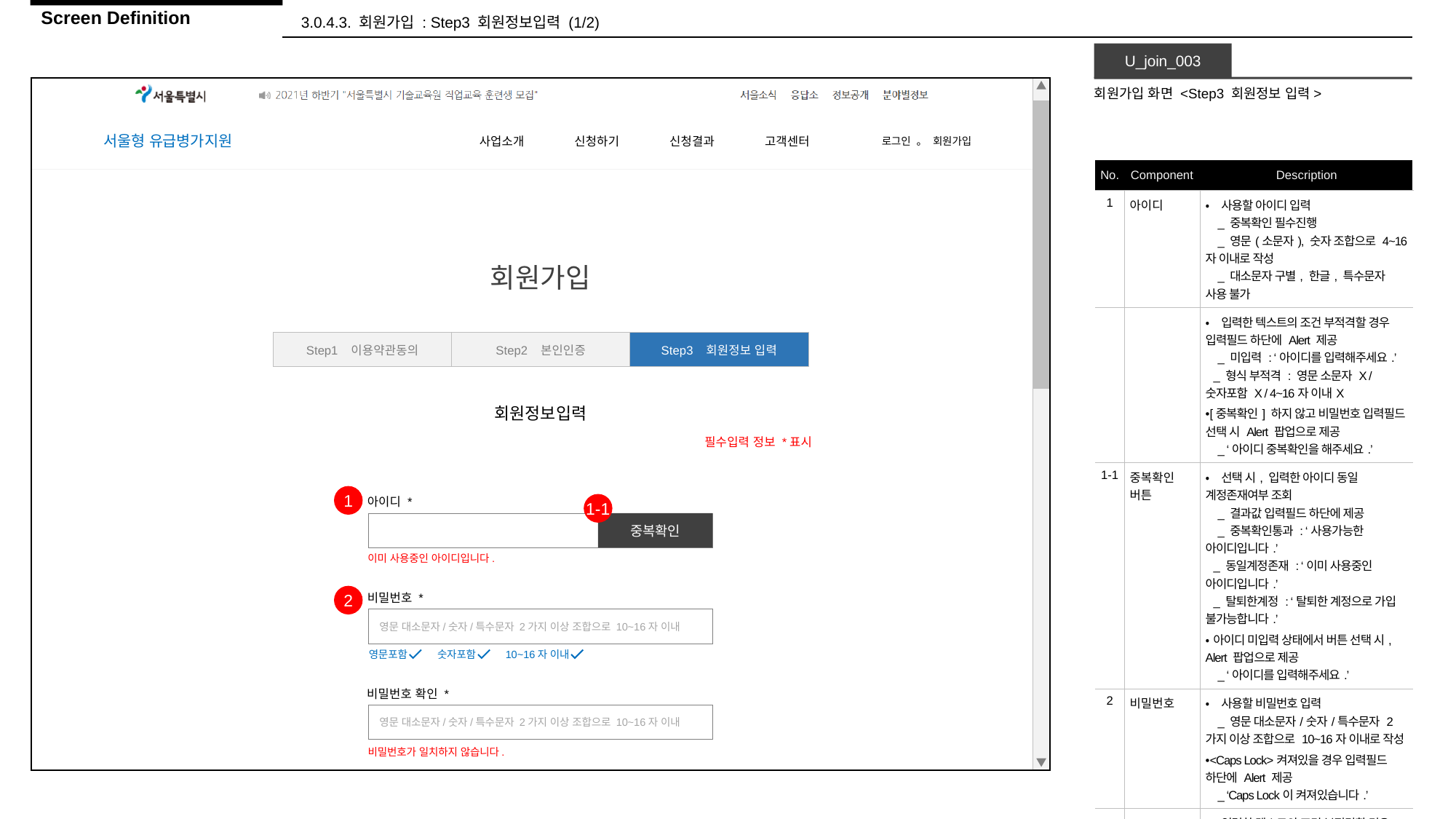

Screen Definition
3.0.4.3. 회원가입 : Step3 회원정보입력 (1/2)
U_join_003

회원가입 화면 <Step3 회원정보 입력>
| No. | Component | Description |
| --- | --- | --- |
| 1 | 아이디 | •사용할 아이디 입력 \_ 중복확인 필수진행 \_ 영문(소문자), 숫자 조합으로 4~16자 이내로 작성 \_ 대소문자 구별, 한글, 특수문자 사용 불가 |
|  |  | •입력한 텍스트의 조건 부적격할 경우 입력필드 하단에 Alert 제공 \_ 미입력 : ‘아이디를 입력해주세요.’ \_ 형식 부적격 : 영문 소문자 X / 숫자포함 X / 4~16자 이내X •[중복확인] 하지 않고 비밀번호 입력필드 선택 시 Alert 팝업으로 제공 \_ ‘아이디 중복확인을 해주세요.’ |
| 1-1 | 중복확인 버튼 | •선택 시, 입력한 아이디 동일 계정존재여부 조회 \_ 결과값 입력필드 하단에 제공 \_ 중복확인통과 : ‘사용가능한 아이디입니다.’ \_ 동일계정존재 : ‘이미 사용중인 아이디입니다.’ \_ 탈퇴한계정 : ‘탈퇴한 계정으로 가입 불가능합니다.’ •아이디 미입력 상태에서 버튼 선택 시, Alert 팝업으로 제공 \_ ‘아이디를 입력해주세요.’ |
| 2 | 비밀번호 | •사용할 비밀번호 입력 \_ 영문 대소문자/숫자/특수문자 2가지 이상 조합으로 10~16자 이내로 작성 •<Caps Lock>켜져있을 경우 입력필드 하단에 Alert 제공 \_ ‘Caps Lock이 켜져있습니다.’ |
|  |  | •입력한 텍스트의 조건 부적격할 경우 입력필드 하단에 Alert 제공 \_ 미입력 : ‘비밀번호를 입력해주세요.’ \_ 형식 부적격 : ‘영문 대소문자,숫자, 특수문자 포함 X / 10~16자 이내X’ |
회원가입
| Step1 이용약관동의 | Step2 본인인증 | Step3 회원정보 입력 |
| --- | --- | --- |
회원정보입력
필수입력 정보 *표시
1
1-1
아이디 *

중복확인
이미 사용중인 아이디입니다.
2
비밀번호 *
영문 대소문자/숫자/특수문자 2가지 이상 조합으로 10~16자 이내
영문포함
숫자포함
10~16자 이내

비밀번호 확인 *
영문 대소문자/숫자/특수문자 2가지 이상 조합으로 10~16자 이내
비밀번호가 일치하지 않습니다.